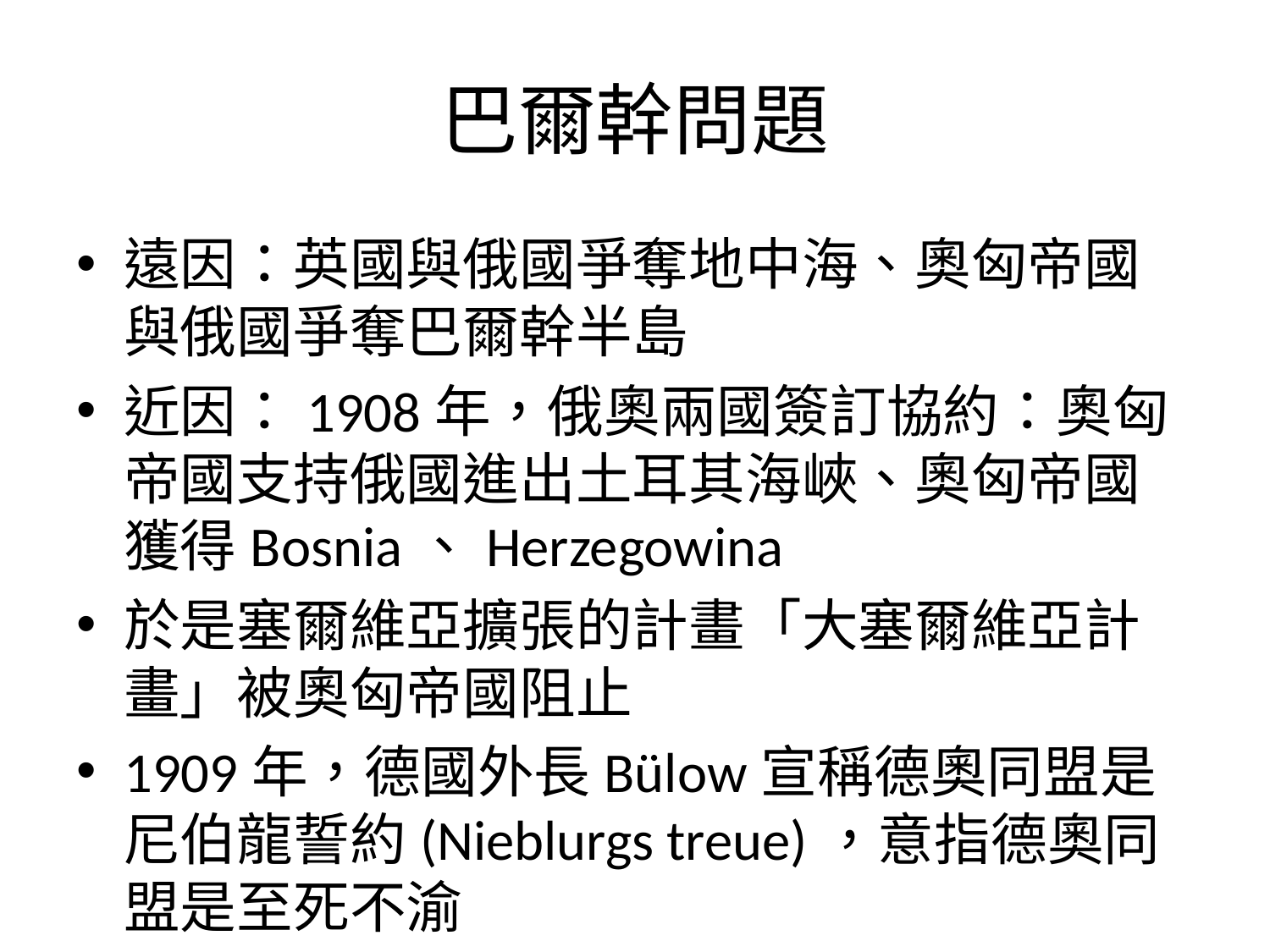

# 巴爾幹問題
遠因：英國與俄國爭奪地中海、奧匈帝國與俄國爭奪巴爾幹半島
近因：1908年，俄奧兩國簽訂協約：奧匈帝國支持俄國進出土耳其海峽、奧匈帝國獲得Bosnia、Herzegowina
於是塞爾維亞擴張的計畫「大塞爾維亞計畫」被奧匈帝國阻止
1909年，德國外長Bülow宣稱德奧同盟是尼伯龍誓約(Nieblurgs treue)，意指德奧同盟是至死不渝